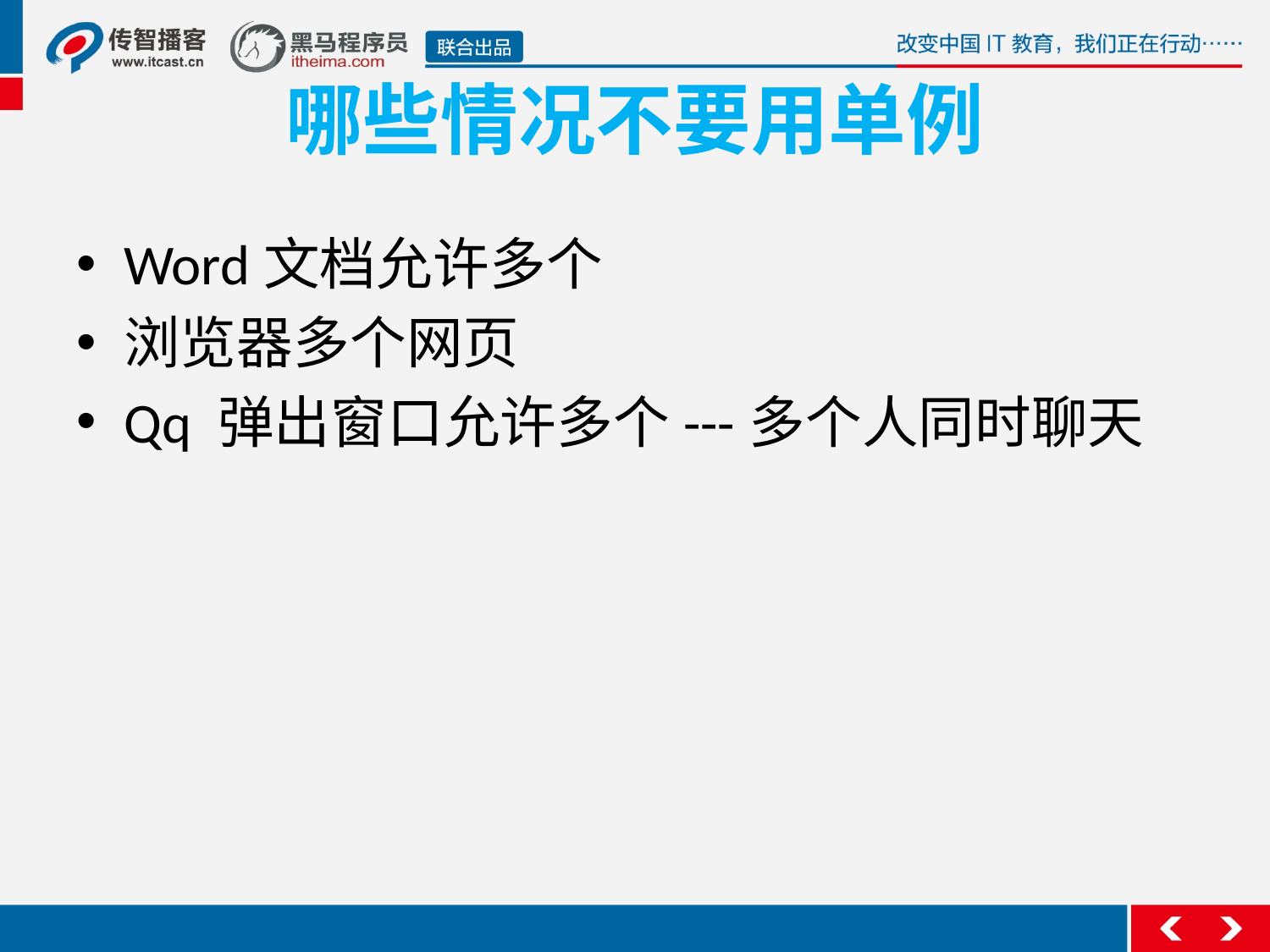

# 哪些情况不要用单例
Word文档允许多个
浏览器多个网页
Qq 弹出窗口允许多个---多个人同时聊天